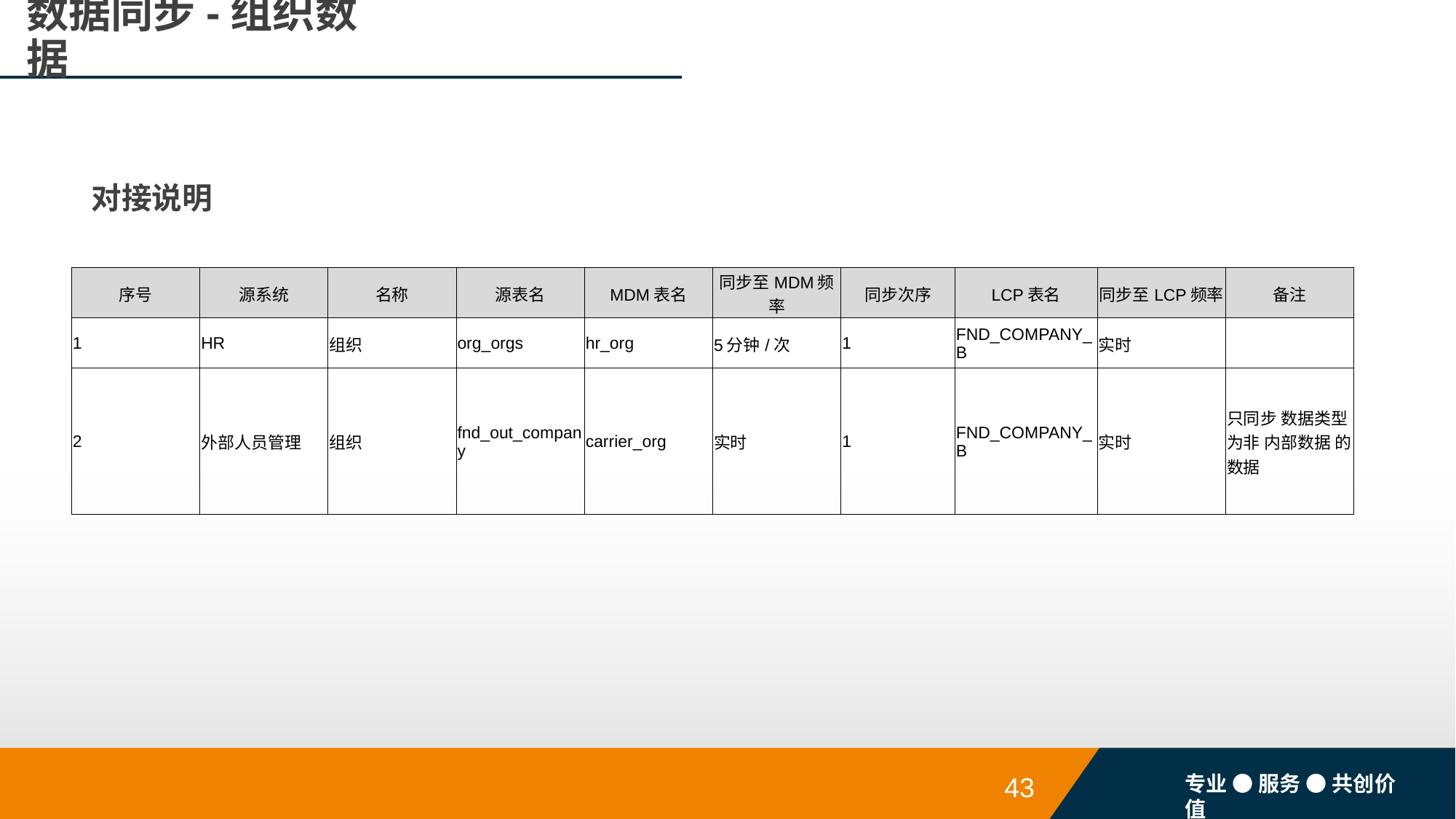

# 数据同步-组织数据
对接说明
| 序号 | 源系统 | 名称 | 源表名 | MDM表名 | 同步至MDM频率 | 同步次序 | LCP表名 | 同步至LCP频率 | 备注 |
| --- | --- | --- | --- | --- | --- | --- | --- | --- | --- |
| 1 | HR | 组织 | org\_orgs | hr\_org | 5分钟/次 | 1 | FND\_COMPANY\_B | 实时 |  |
| 2 | 外部人员管理 | 组织 | fnd\_out\_company | carrier\_org | 实时 | 1 | FND\_COMPANY\_B | 实时 | 只同步 数据类型 为非 内部数据 的数据 |